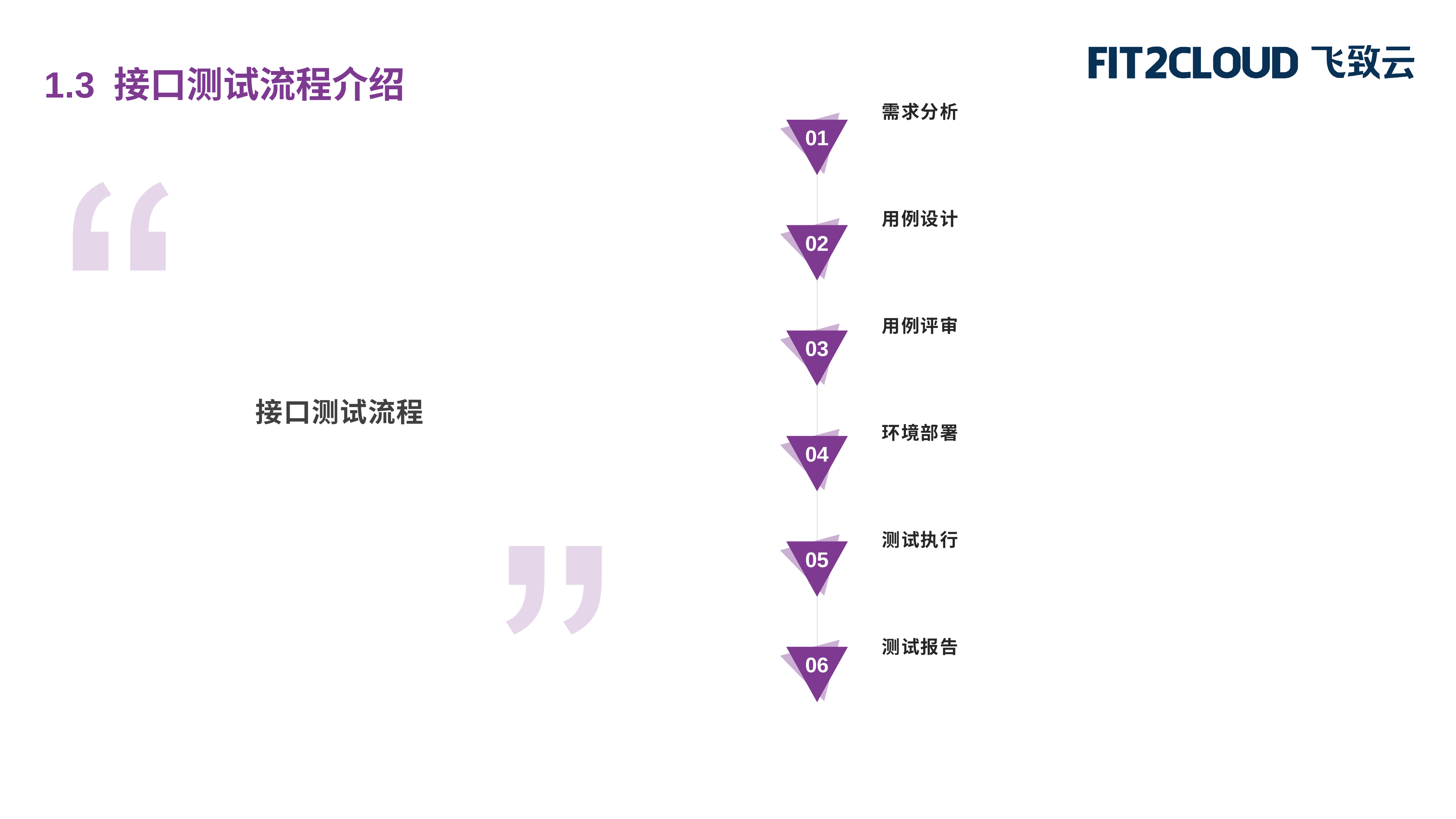

1.3 接口测试流程介绍
需求分析

01

用例设计

02
用例评审
接口测试流程

03
环境部署

04
测试执行

05

测试报告

06